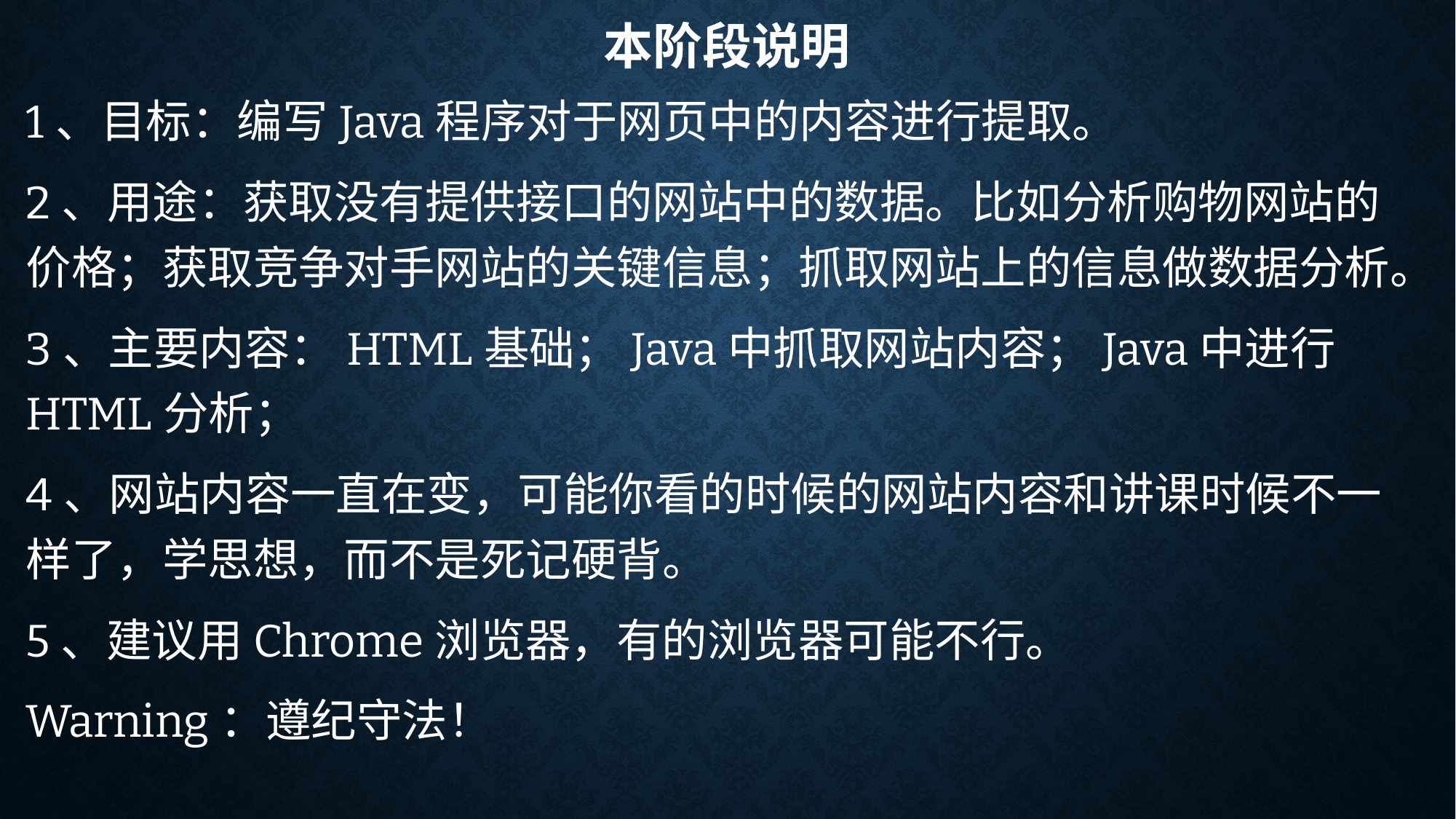

# 本阶段说明
1、目标：编写Java程序对于网页中的内容进行提取。
2、用途：获取没有提供接口的网站中的数据。比如分析购物网站的价格；获取竞争对手网站的关键信息；抓取网站上的信息做数据分析。
3、主要内容：HTML基础；Java中抓取网站内容；Java中进行HTML分析；
4、网站内容一直在变，可能你看的时候的网站内容和讲课时候不一样了，学思想，而不是死记硬背。
5、建议用Chrome浏览器，有的浏览器可能不行。
Warning：遵纪守法！